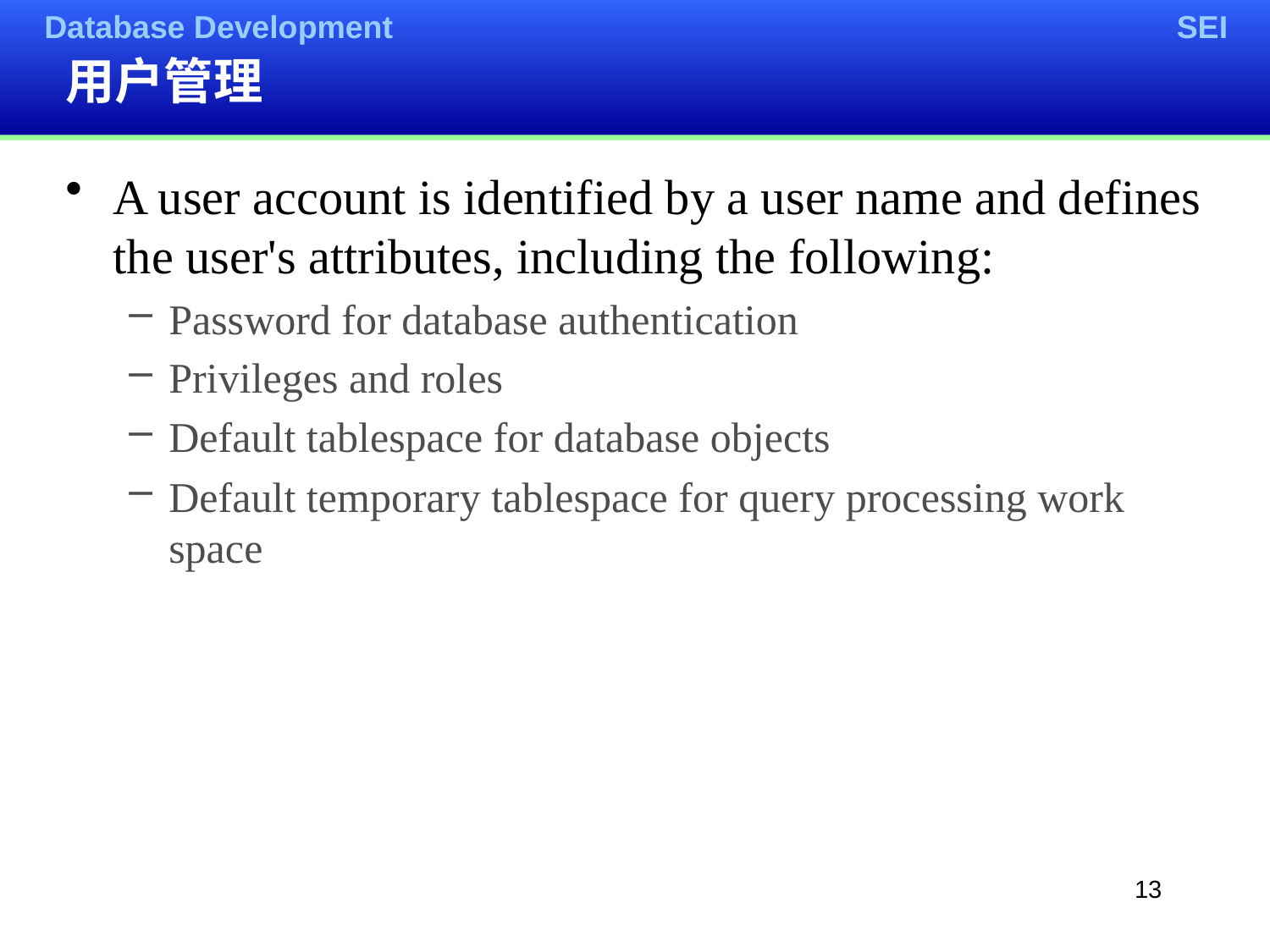

# 用户管理
A user account is identified by a user name and defines the user's attributes, including the following:
Password for database authentication
Privileges and roles
Default tablespace for database objects
Default temporary tablespace for query processing work space

13